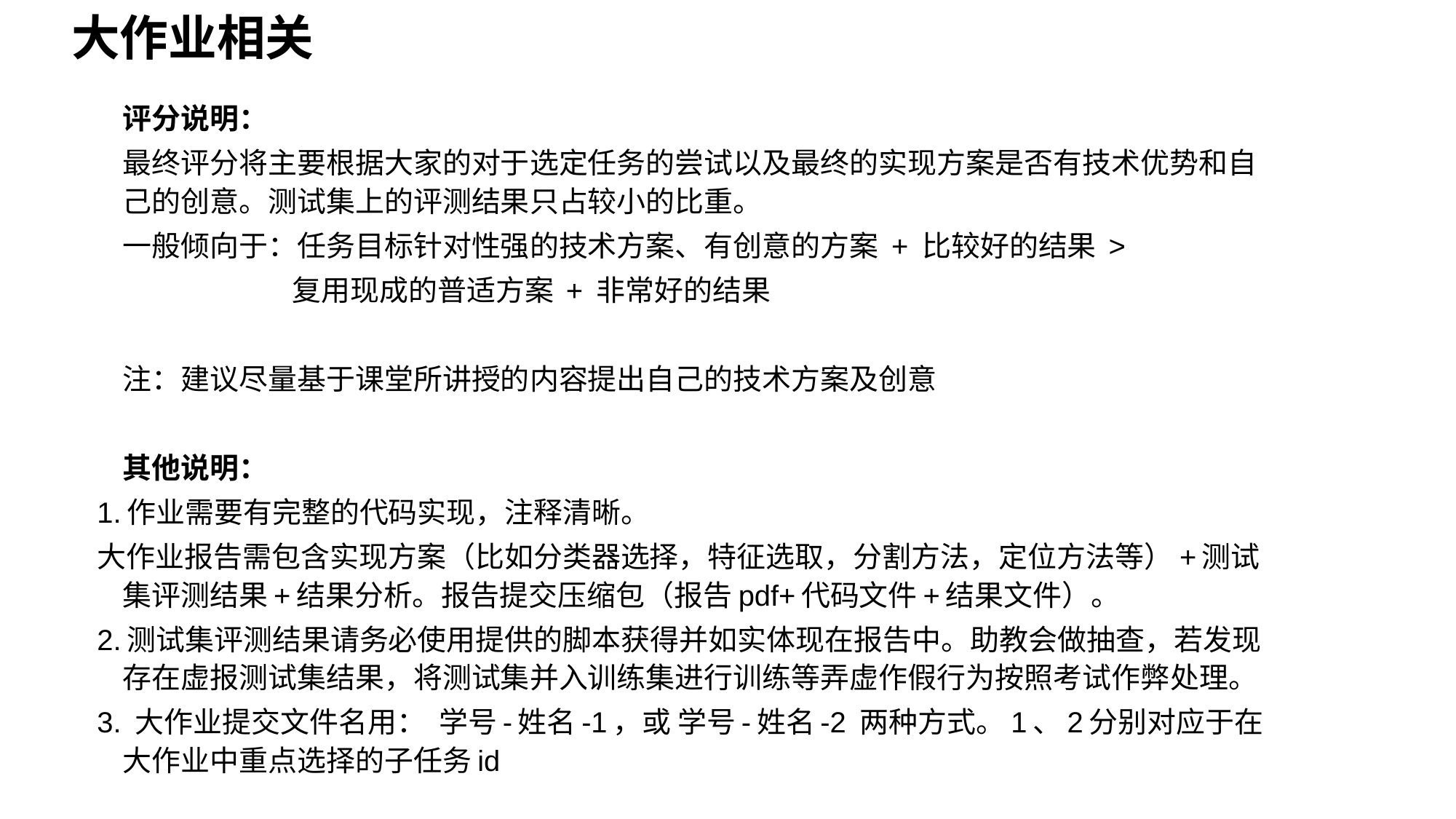

# 大作业相关
评分说明：
最终评分将主要根据大家的对于选定任务的尝试以及最终的实现方案是否有技术优势和自己的创意。测试集上的评测结果只占较小的比重。
一般倾向于：任务目标针对性强的技术方案、有创意的方案 + 比较好的结果 >
                         复用现成的普适方案 + 非常好的结果

注：建议尽量基于课堂所讲授的内容提出自己的技术方案及创意

其他说明：
1.作业需要有完整的代码实现，注释清晰。
大作业报告需包含实现方案（比如分类器选择，特征选取，分割方法，定位方法等）+测试集评测结果+结果分析。报告提交压缩包（报告pdf+代码文件+结果文件）。
2.测试集评测结果请务必使用提供的脚本获得并如实体现在报告中。助教会做抽查，若发现存在虚报测试集结果，将测试集并入训练集进行训练等弄虚作假行为按照考试作弊处理。
3. 大作业提交文件名用：  学号-姓名-1，或 学号-姓名-2 两种方式。1、2分别对应于在大作业中重点选择的子任务id